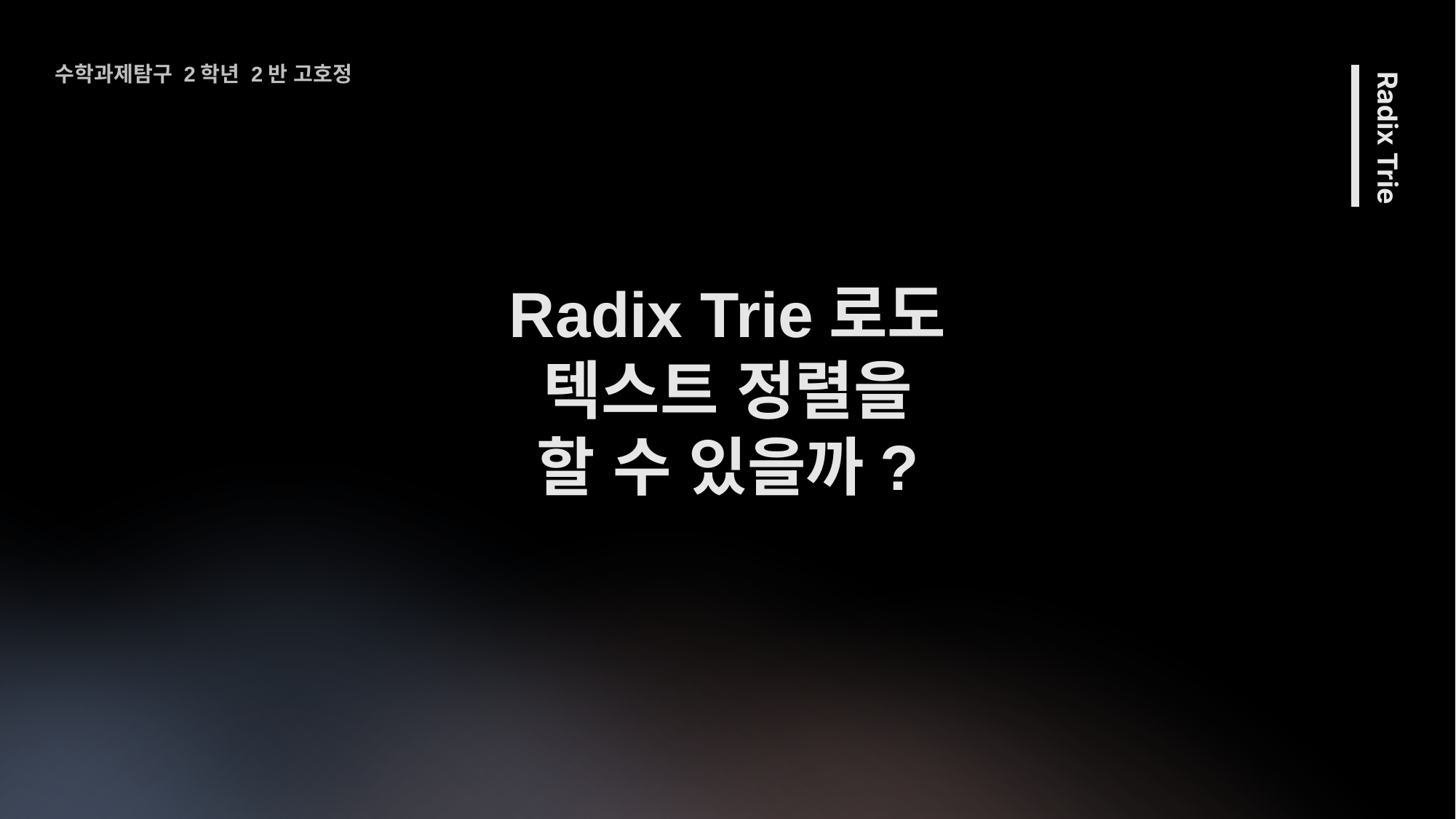

수학과제탐구 2학년 2반 고호정
Radix Trie로도
텍스트 정렬을
할 수 있을까?